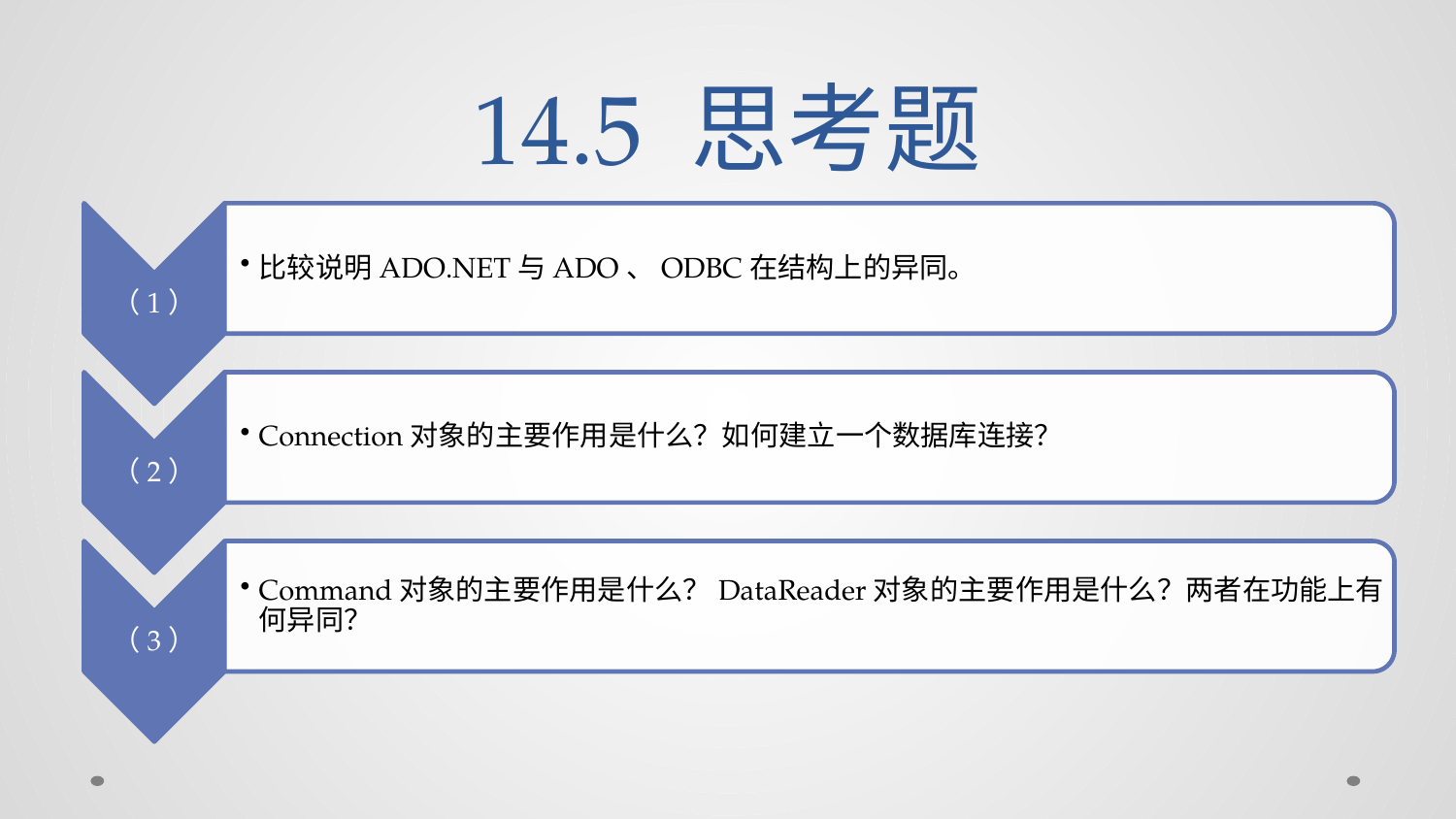

# 14.5 思考题
（1）
比较说明ADO.NET与ADO、ODBC在结构上的异同。
（2）
Connection对象的主要作用是什么？如何建立一个数据库连接？
（3）
Command对象的主要作用是什么？DataReader对象的主要作用是什么？两者在功能上有何异同？